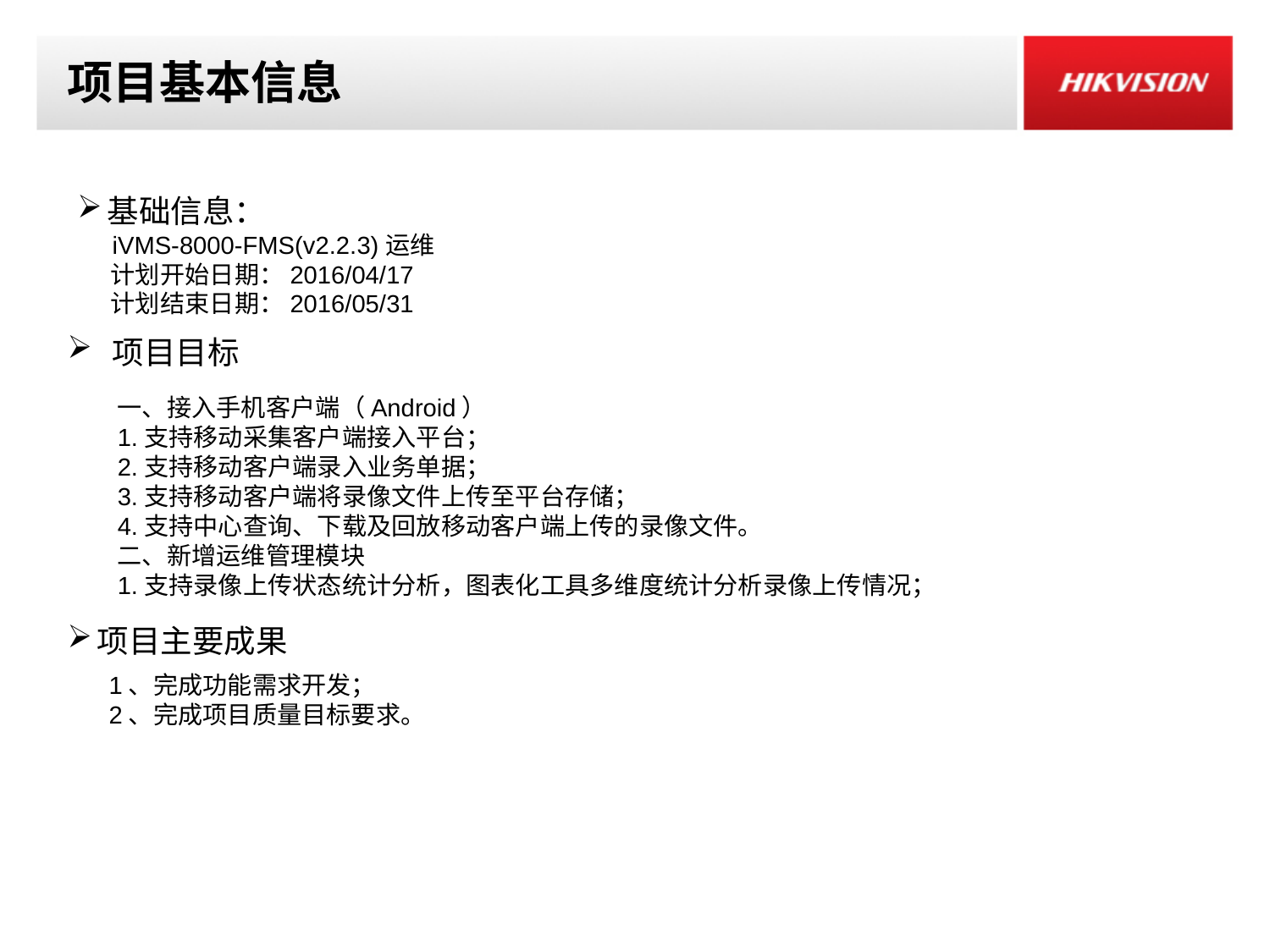

# 项目基本信息
基础信息：
     iVMS-8000-FMS(v2.2.3)运维
     计划开始日期：2016/04/17
     计划结束日期：2016/05/31
 项目目标
一、接入手机客户端（Android）
1.支持移动采集客户端接入平台；
2.支持移动客户端录入业务单据；
3.支持移动客户端将录像文件上传至平台存储；
4.支持中心查询、下载及回放移动客户端上传的录像文件。
二、新增运维管理模块
1.支持录像上传状态统计分析，图表化工具多维度统计分析录像上传情况；
项目主要成果
1、完成功能需求开发；
2、完成项目质量目标要求。